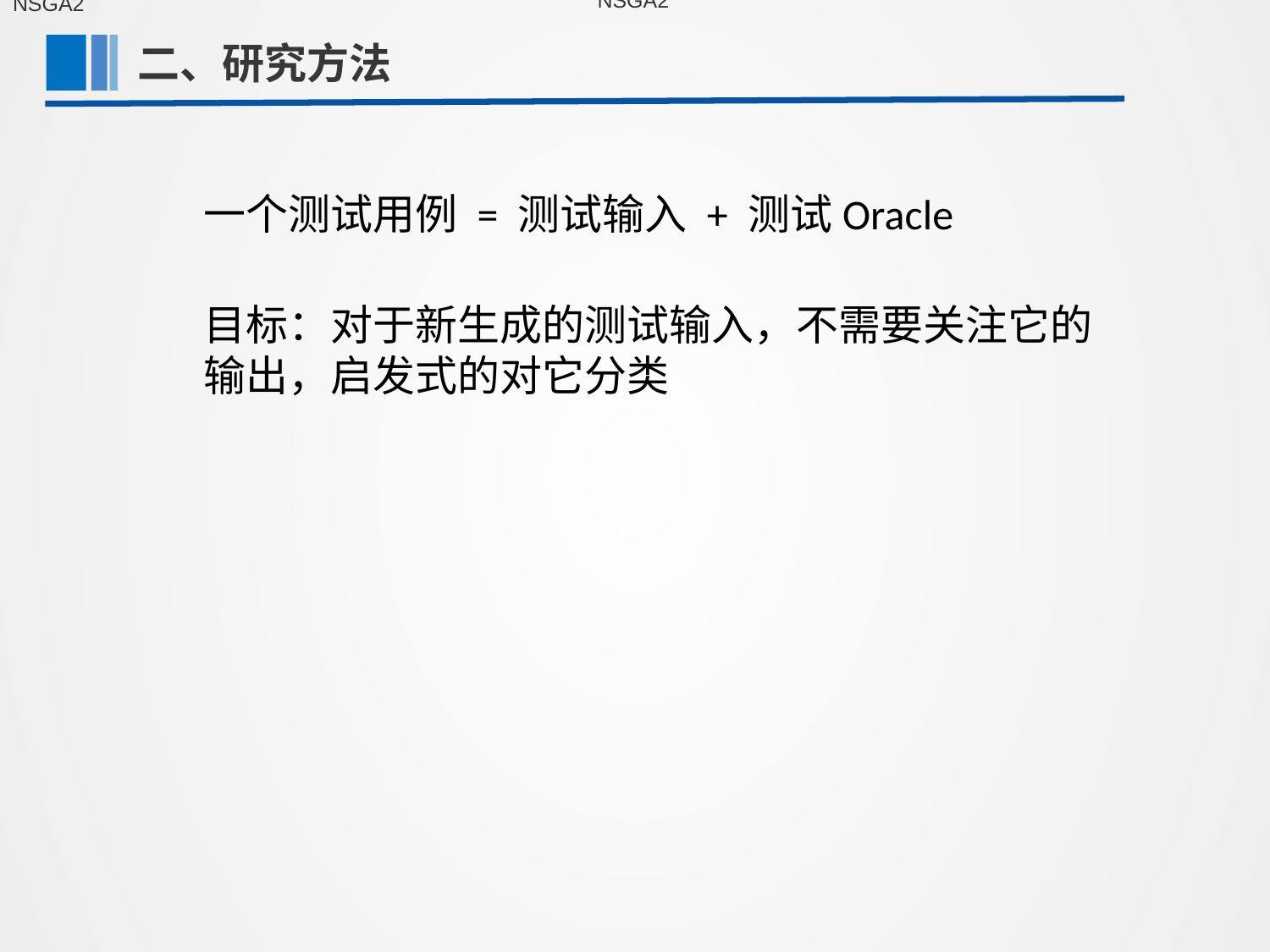

NSGA2
NSGA2
二、研究方法

第一部分
一个测试用例 = 测试输入 + 测试Oracle
目标：对于新生成的测试输入，不需要关注它的输出，启发式的对它分类